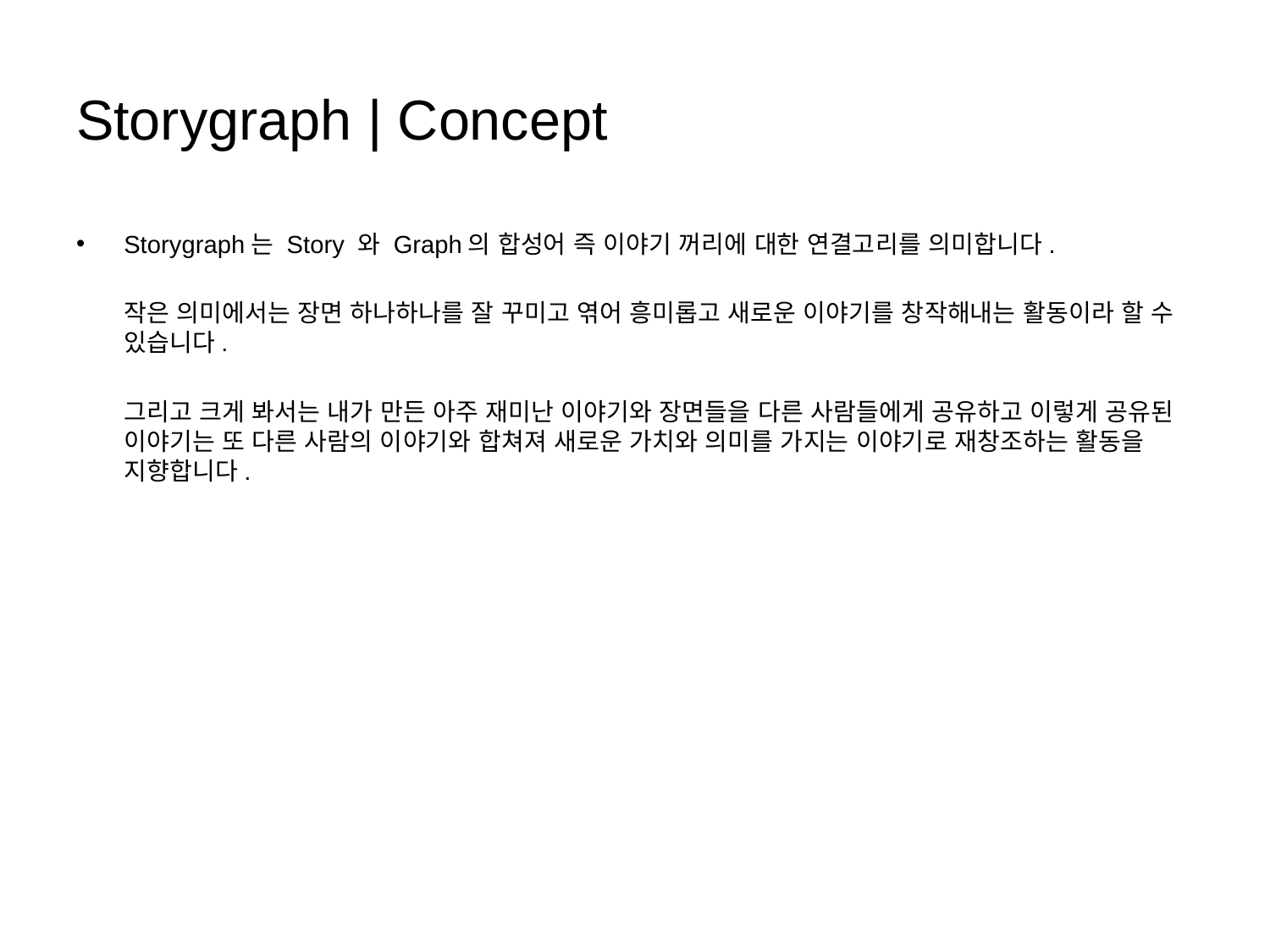

# Storygraph | Concept
Storygraph는 Story 와 Graph의 합성어 즉 이야기 꺼리에 대한 연결고리를 의미합니다.

	작은 의미에서는 장면 하나하나를 잘 꾸미고 엮어 흥미롭고 새로운 이야기를 창작해내는 활동이라 할 수 있습니다.

	그리고 크게 봐서는 내가 만든 아주 재미난 이야기와 장면들을 다른 사람들에게 공유하고 이렇게 공유된 이야기는 또 다른 사람의 이야기와 합쳐져 새로운 가치와 의미를 가지는 이야기로 재창조하는 활동을 지향합니다.